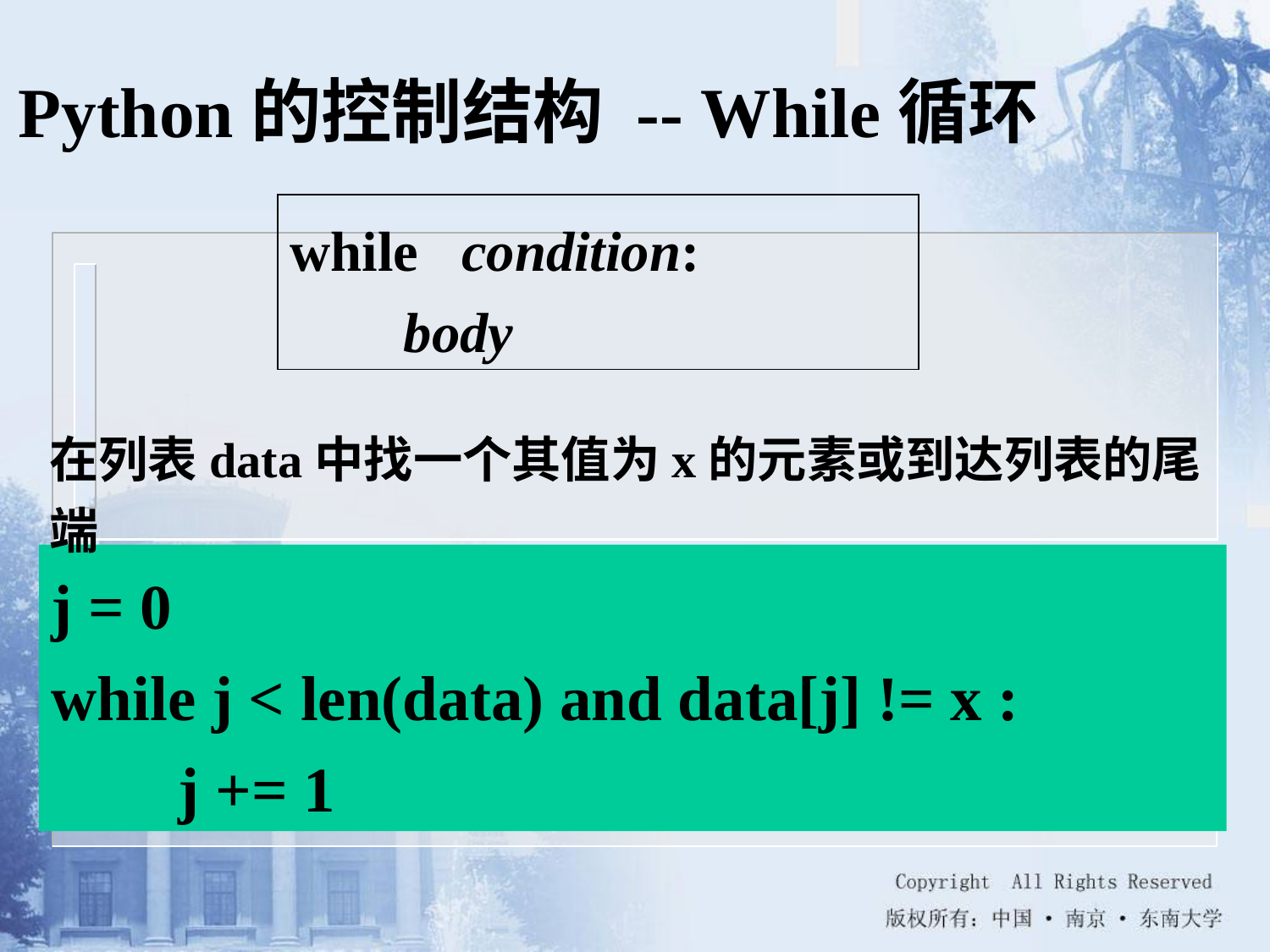

Python的控制结构 -- While循环
while   condition:
        body
在列表data中找一个其值为x的元素或到达列表的尾端
j = 0
while j < len(data) and data[j] != x :
	j += 1